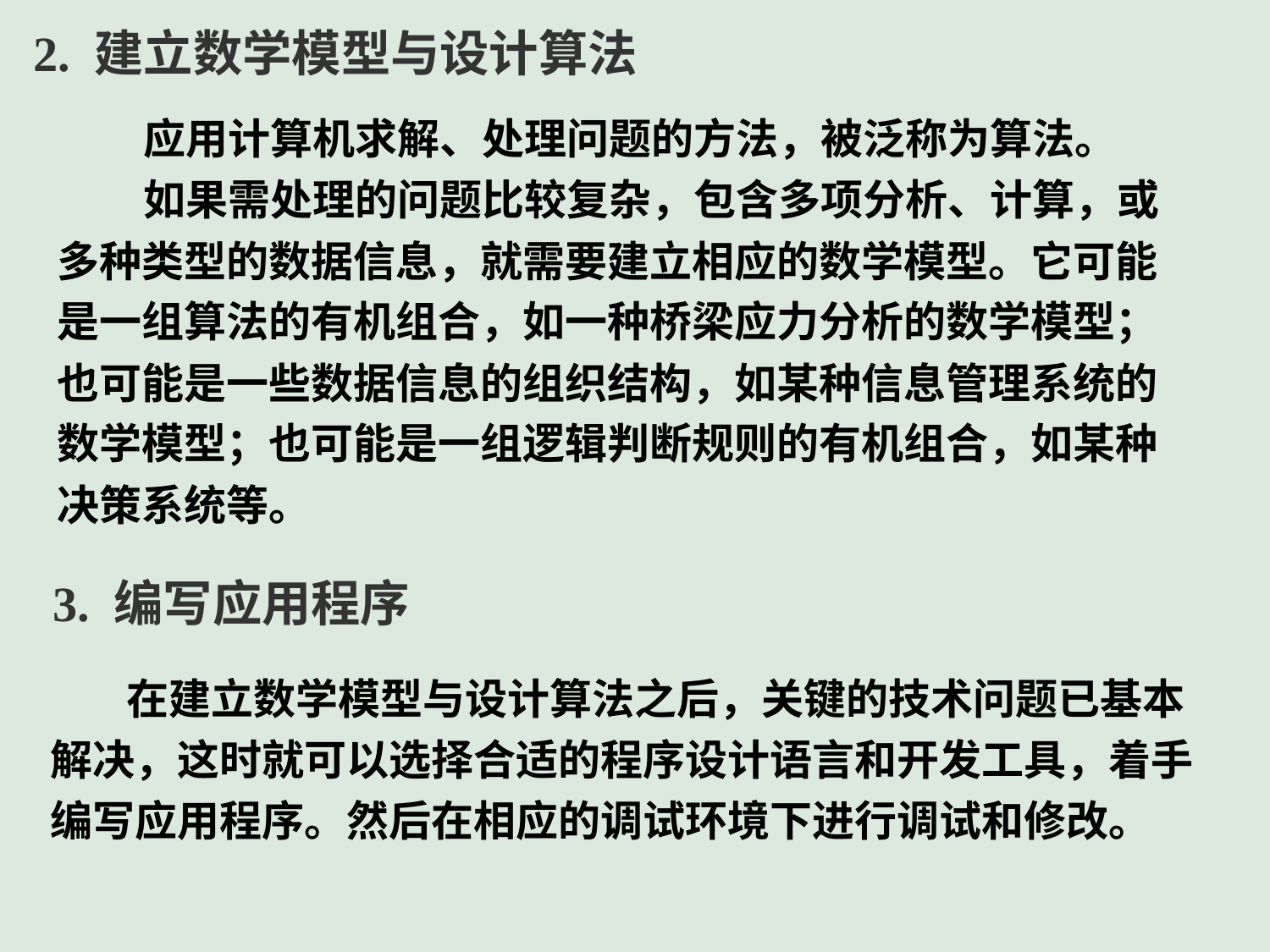

2. 建立数学模型与设计算法
    应用计算机求解、处理问题的方法，被泛称为算法。
    如果需处理的问题比较复杂，包含多项分析、计算，或多种类型的数据信息，就需要建立相应的数学模型。它可能是一组算法的有机组合，如一种桥梁应力分析的数学模型；也可能是一些数据信息的组织结构，如某种信息管理系统的数学模型；也可能是一组逻辑判断规则的有机组合，如某种决策系统等。
3. 编写应用程序
   在建立数学模型与设计算法之后，关键的技术问题已基本解决，这时就可以选择合适的程序设计语言和开发工具，着手编写应用程序。然后在相应的调试环境下进行调试和修改。